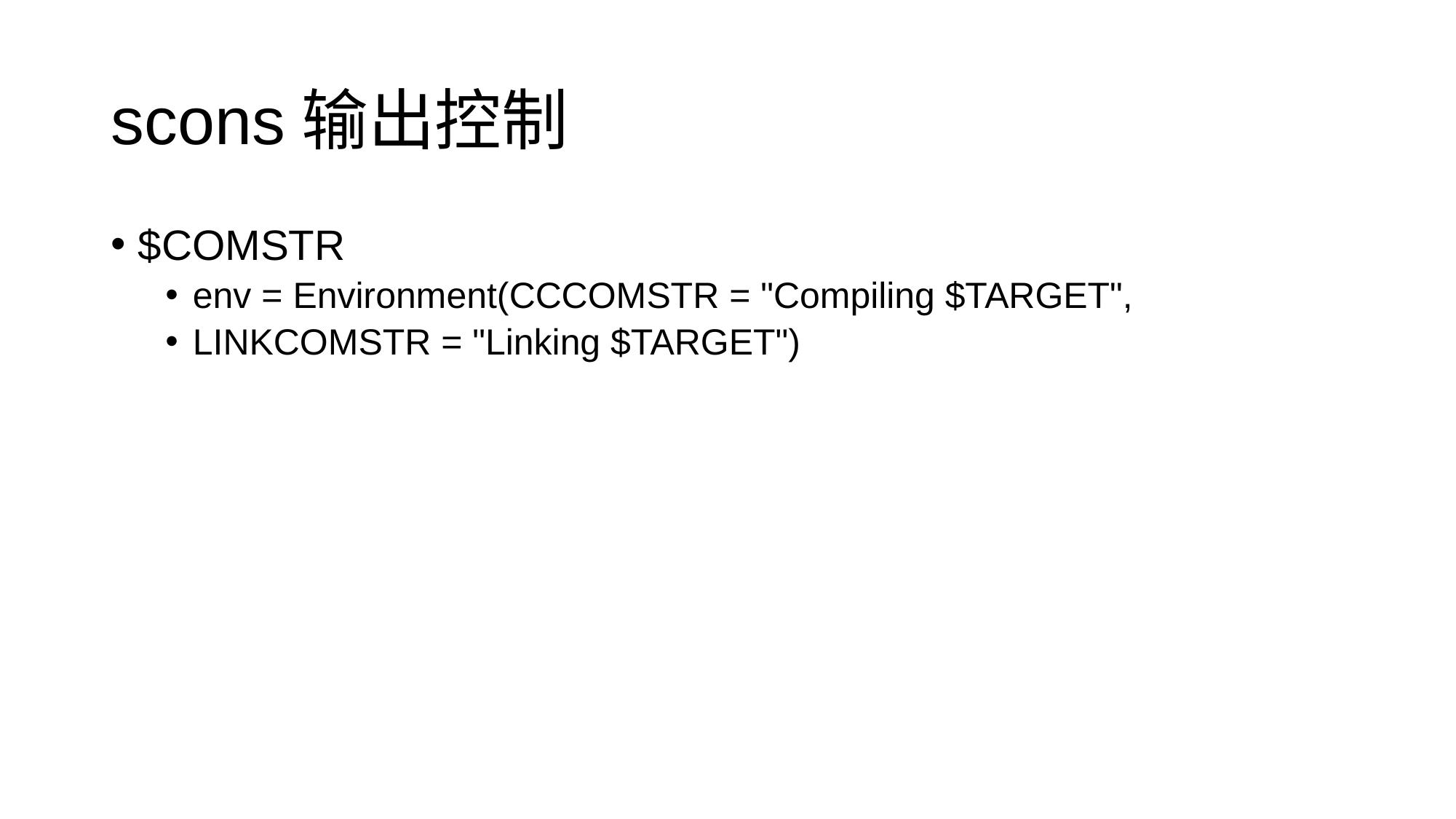

# scons输出控制
$COMSTR
env = Environment(CCCOMSTR = "Compiling $TARGET",
LINKCOMSTR = "Linking $TARGET")